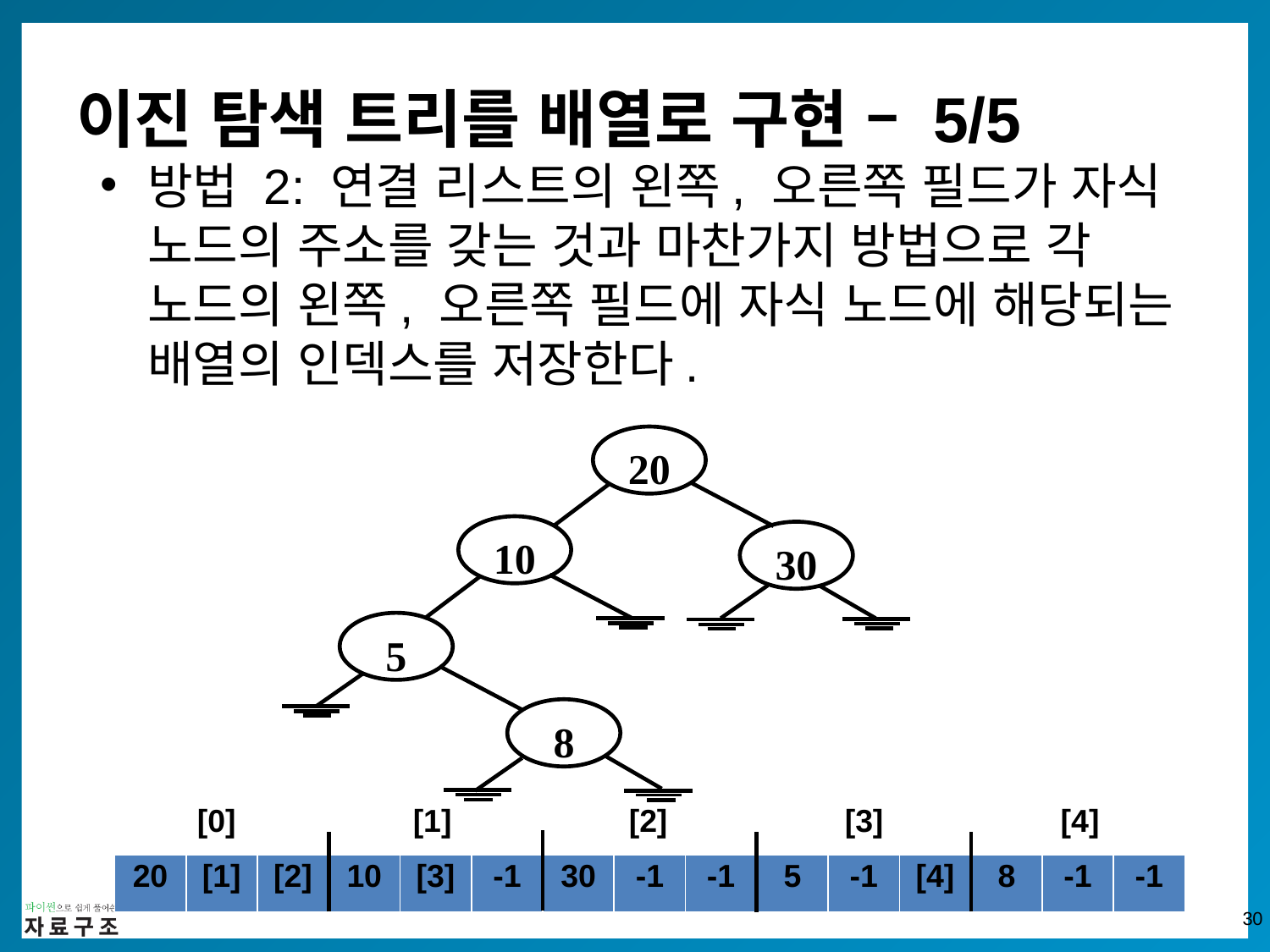

# 이진 탐색 트리를 배열로 구현 – 5/5
방법 2: 연결 리스트의 왼쪽, 오른쪽 필드가 자식 노드의 주소를 갖는 것과 마찬가지 방법으로 각 노드의 왼쪽, 오른쪽 필드에 자식 노드에 해당되는 배열의 인덱스를 저장한다.

20
10
30
5
8
| [0] [1] [2] [3] [4] |
| --- |
| 20 | [1] | [2] | 10 | [3] | -1 | 30 | -1 | -1 | 5 | -1 | [4] | 8 | -1 | -1 |
| --- | --- | --- | --- | --- | --- | --- | --- | --- | --- | --- | --- | --- | --- | --- |